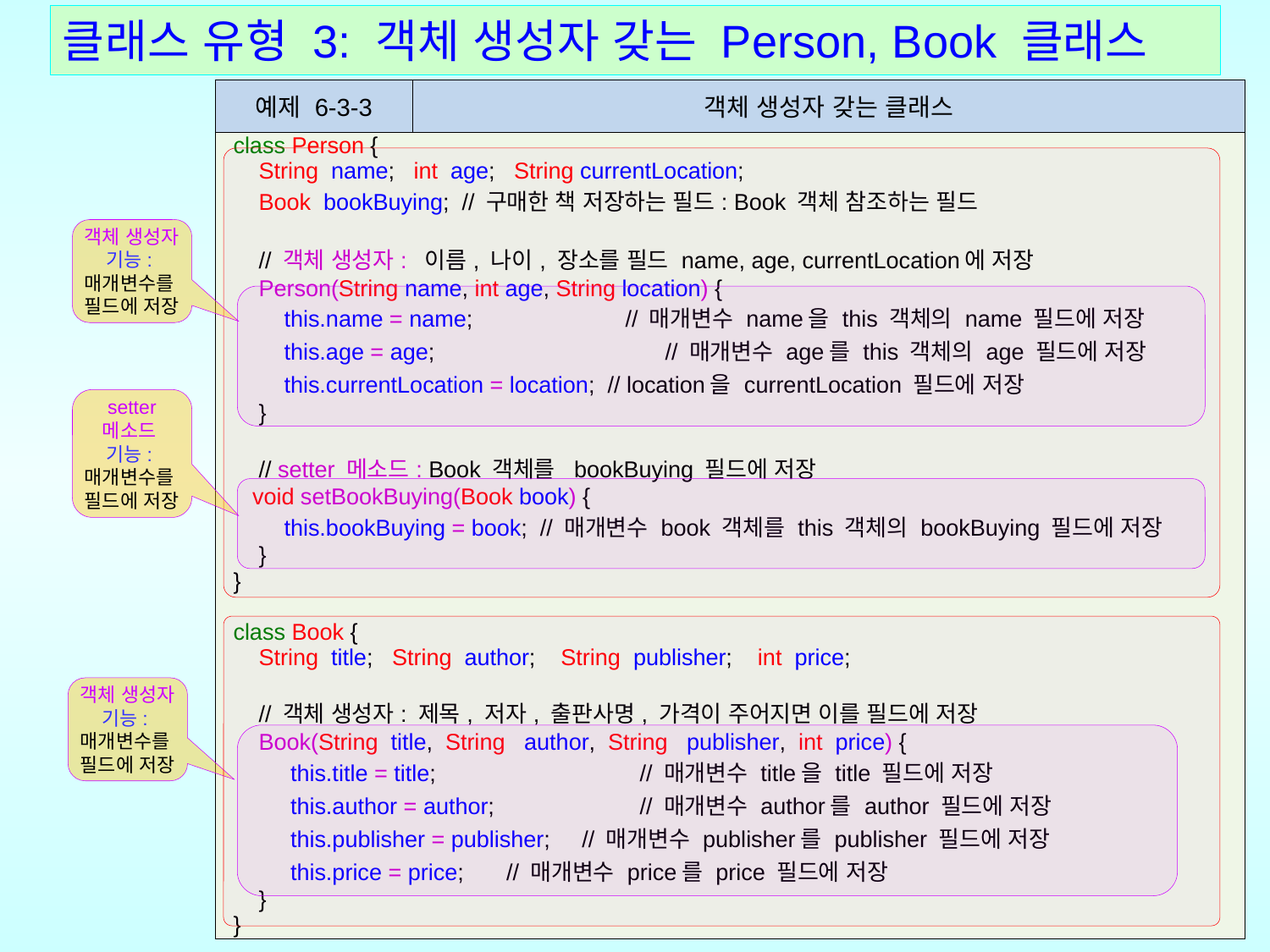

# 클래스 유형 3: 객체 생성자 갖는 Person, Book 클래스
| 예제 6-3-3 | 객체 생성자 갖는 클래스 |
| --- | --- |
| class Person { String name; int age; String currentLocation; Book bookBuying; // 구매한 책 저장하는 필드: Book 객체 참조하는 필드 // 객체 생성자: 이름, 나이, 장소를 필드 name, age, currentLocation에 저장 Person(String name, int age, String location) { this.name = name; // 매개변수 name을 this 객체의 name 필드에 저장 this.age = age; // 매개변수 age를 this 객체의 age 필드에 저장 this.currentLocation = location; // location을 currentLocation 필드에 저장 } // setter 메소드: Book 객체를 bookBuying 필드에 저장 void setBookBuying(Book book) { this.bookBuying = book; // 매개변수 book 객체를 this 객체의 bookBuying 필드에 저장 } } class Book { String title; String author; String publisher; int price; // 객체 생성자: 제목, 저자, 출판사명, 가격이 주어지면 이를 필드에 저장 Book(String title, String author, String publisher, int price) { this.title = title; // 매개변수 title을 title 필드에 저장 this.author = author; // 매개변수 author를 author 필드에 저장 this.publisher = publisher; // 매개변수 publisher를 publisher 필드에 저장 this.price = price; // 매개변수 price를 price 필드에 저장 } } |  |

객체 생성자
기능:
매개변수를
필드에 저장

setter
메소드
기능:
매개변수를
필드에 저장

객체 생성자
기능:
매개변수를
필드에 저장